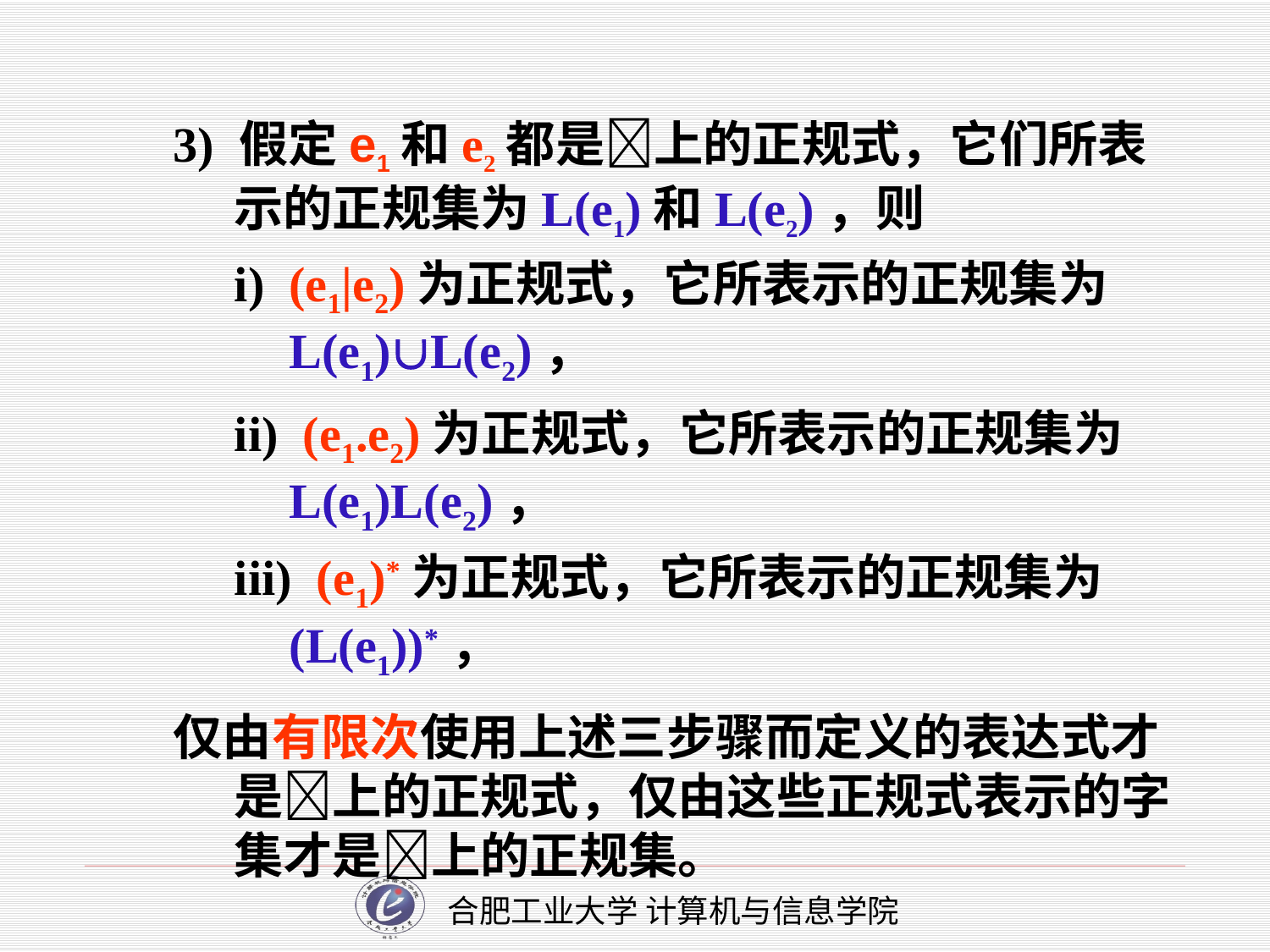

3) 假定e1和e2都是Σ上的正规式，它们所表示的正规集为L(e1)和L(e2)，则
i)  (e1|e2)为正规式，它所表示的正规集为L(e1)∪L(e2)，
ii)  (e1.e2)为正规式，它所表示的正规集为L(e1)L(e2)，
iii)  (e1)*为正规式，它所表示的正规集为(L(e1))*，
仅由有限次使用上述三步骤而定义的表达式才是Σ上的正规式，仅由这些正规式表示的字集才是Σ上的正规集。
34